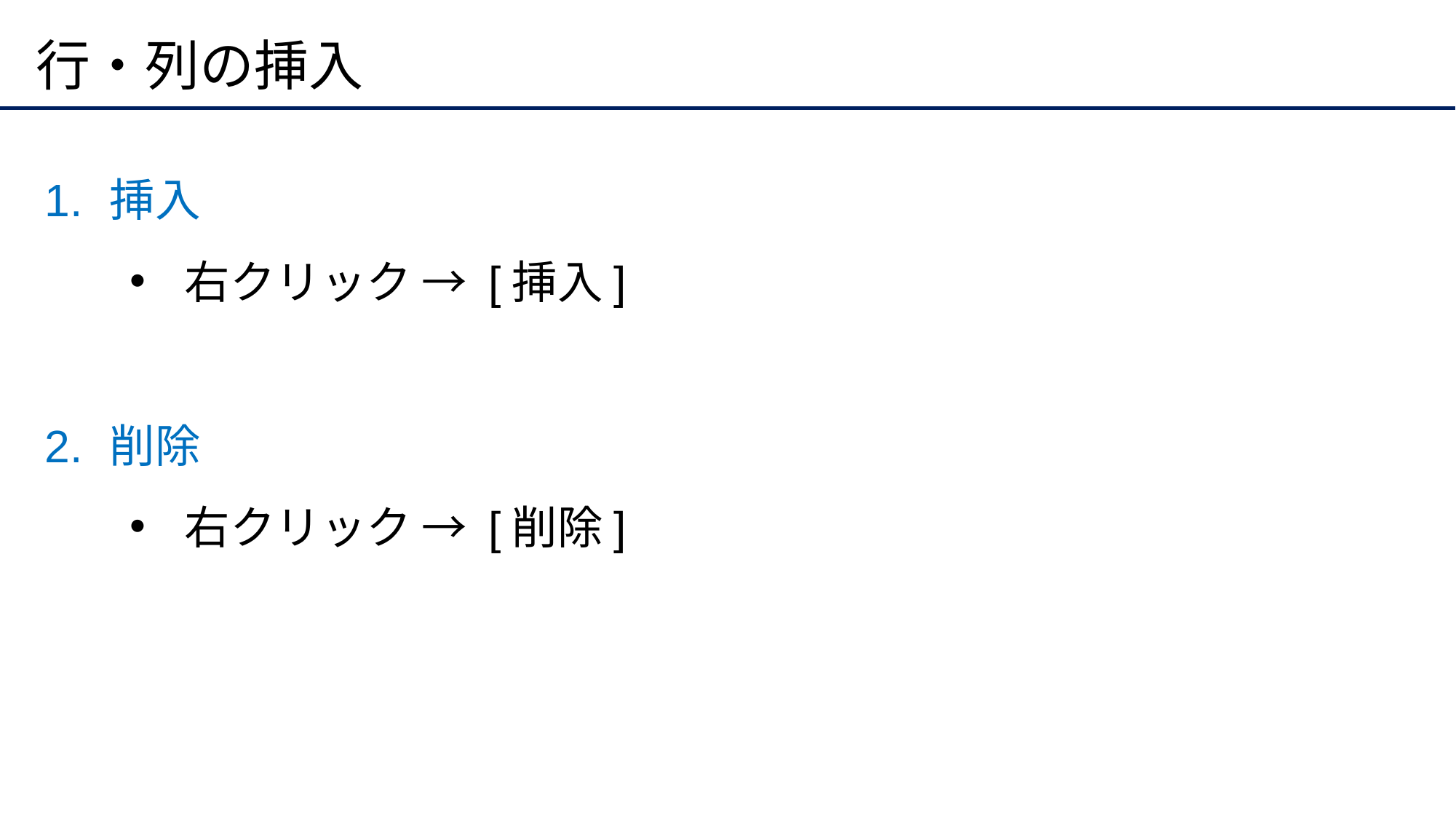

# 行・列の挿入
挿入
右クリック → [挿入]

削除
右クリック → [削除]